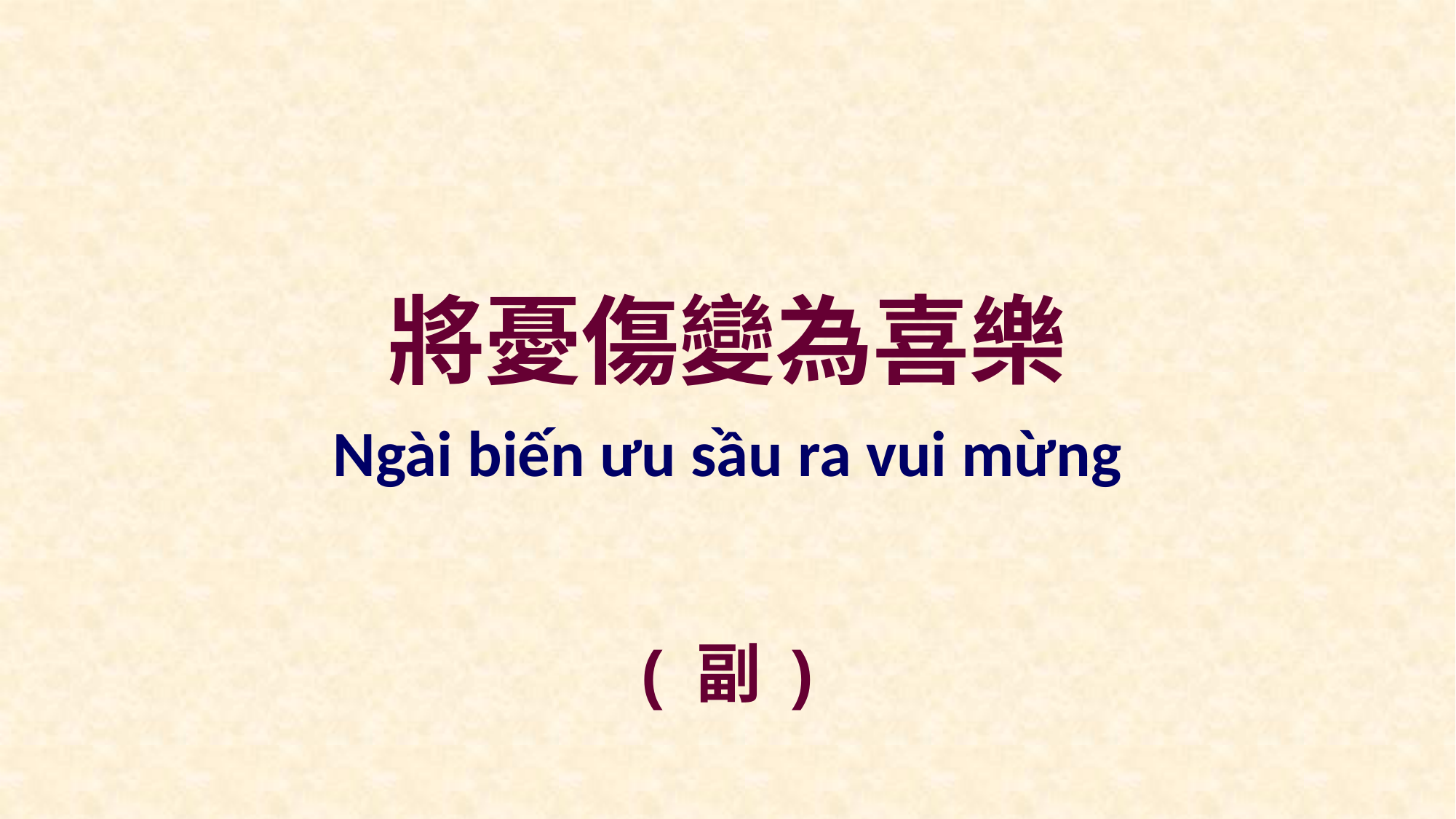

將憂傷變為喜樂
Ngài biến ưu sầu ra vui mừng
( 副 )